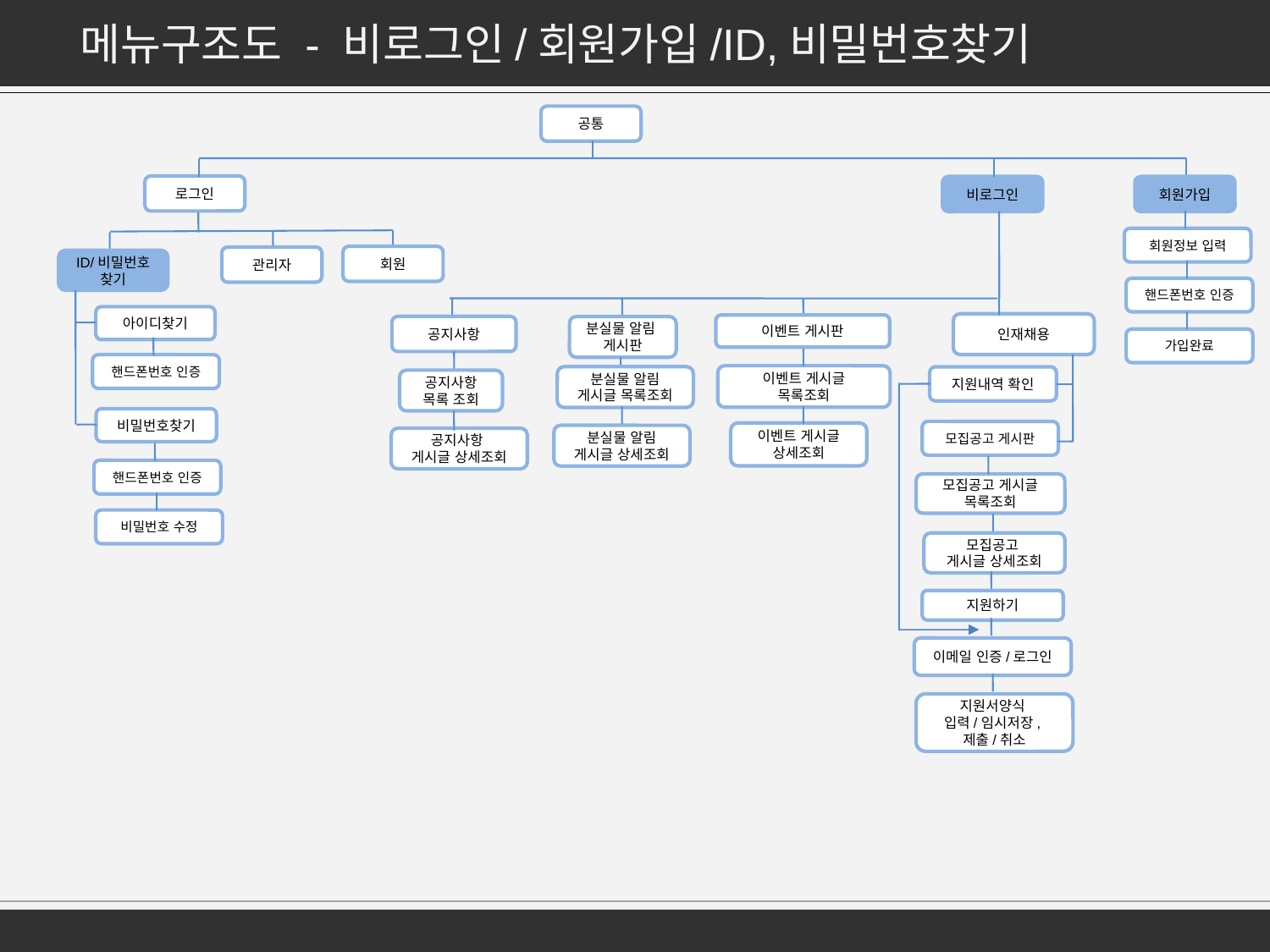

메뉴구조도 - 비로그인/회원가입/ID,비밀번호찾기
공통
로그인
비로그인
회원가입
인재채용
이벤트 게시판
공지사항
분실물 알림
게시판
이벤트 게시글
목록조회
분실물 알림
게시글 목록조회
지원내역 확인
공지사항 목록 조회
모집공고 게시판
이벤트 게시글
상세조회
분실물 알림
게시글 상세조회
모집공고 게시글
목록조회
모집공고
게시글 상세조회
지원하기
이메일 인증/로그인
지원서양식
입력/임시저장,
제출/취소
회원
관리자
회원정보 입력
ID/비밀번호 찾기
아이디찾기
핸드폰번호 인증
비밀번호찾기
핸드폰번호 인증
비밀번호 수정
핸드폰번호 인증
가입완료
공지사항
게시글 상세조회